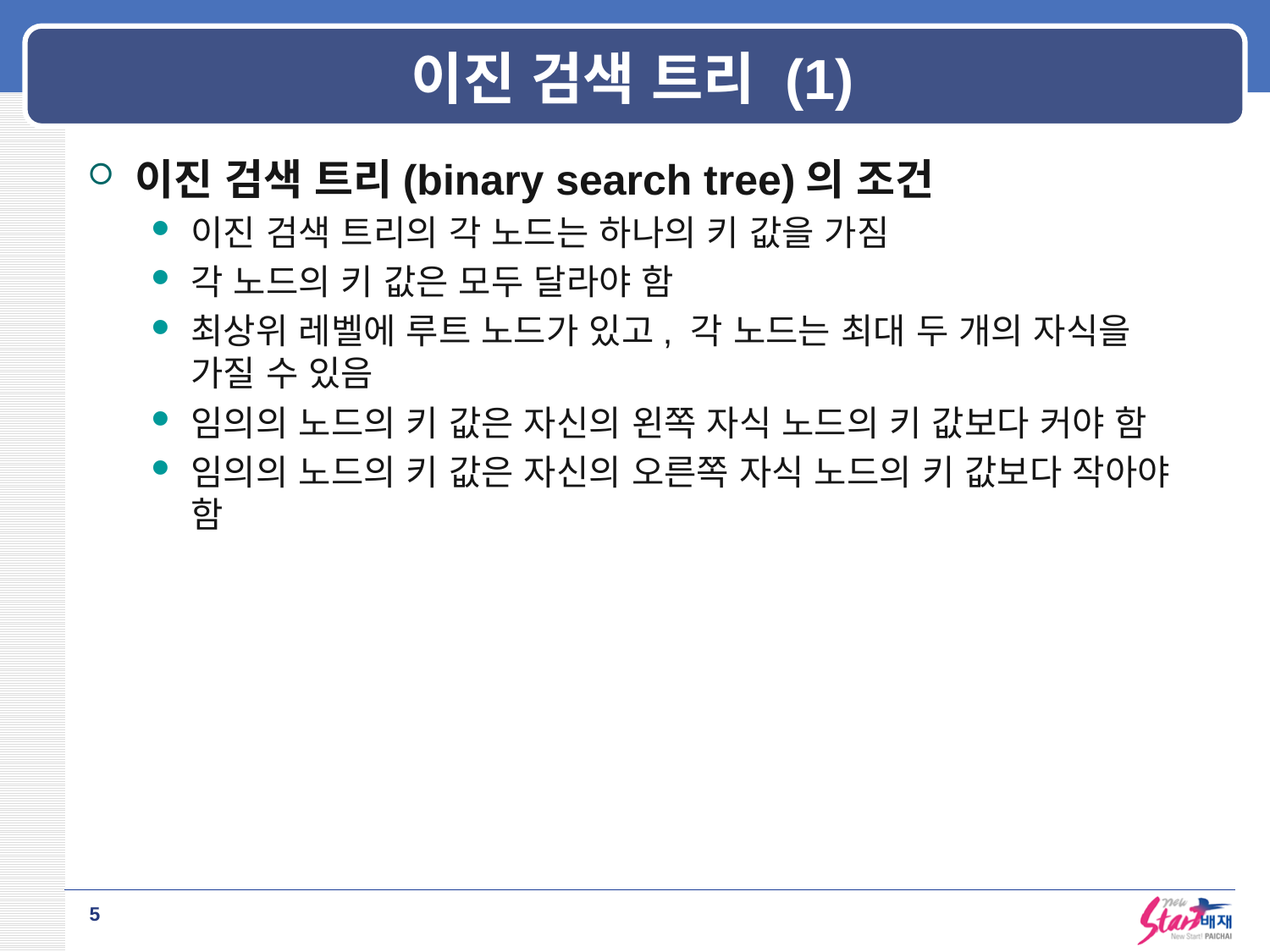

# 이진 검색 트리 (1)
이진 검색 트리(binary search tree)의 조건
이진 검색 트리의 각 노드는 하나의 키 값을 가짐
각 노드의 키 값은 모두 달라야 함
최상위 레벨에 루트 노드가 있고, 각 노드는 최대 두 개의 자식을 가질 수 있음
임의의 노드의 키 값은 자신의 왼쪽 자식 노드의 키 값보다 커야 함
임의의 노드의 키 값은 자신의 오른쪽 자식 노드의 키 값보다 작아야 함
5